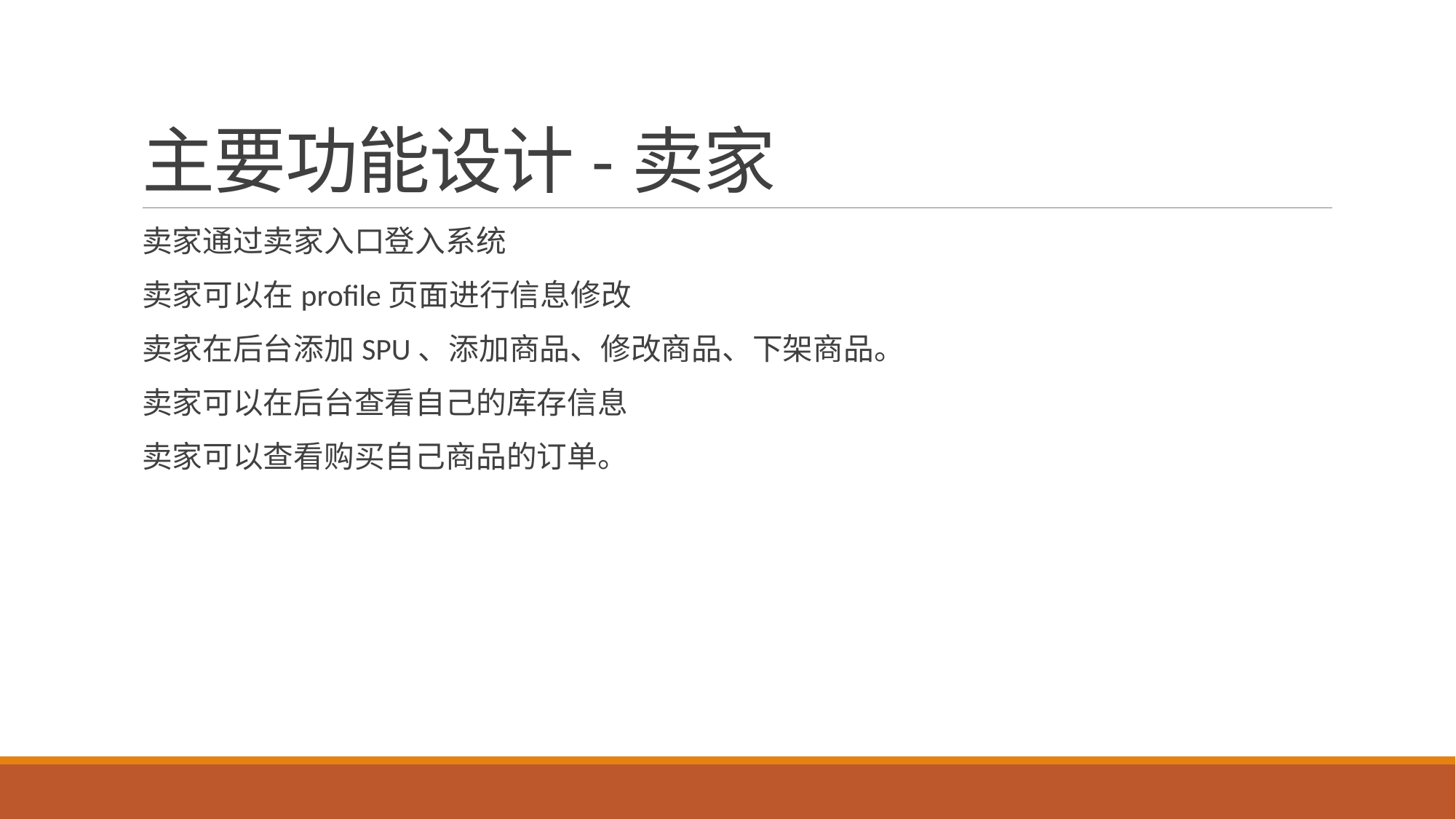

# 主要功能设计-卖家
卖家通过卖家入口登入系统
卖家可以在profile页面进行信息修改
卖家在后台添加SPU、添加商品、修改商品、下架商品。
卖家可以在后台查看自己的库存信息
卖家可以查看购买自己商品的订单。